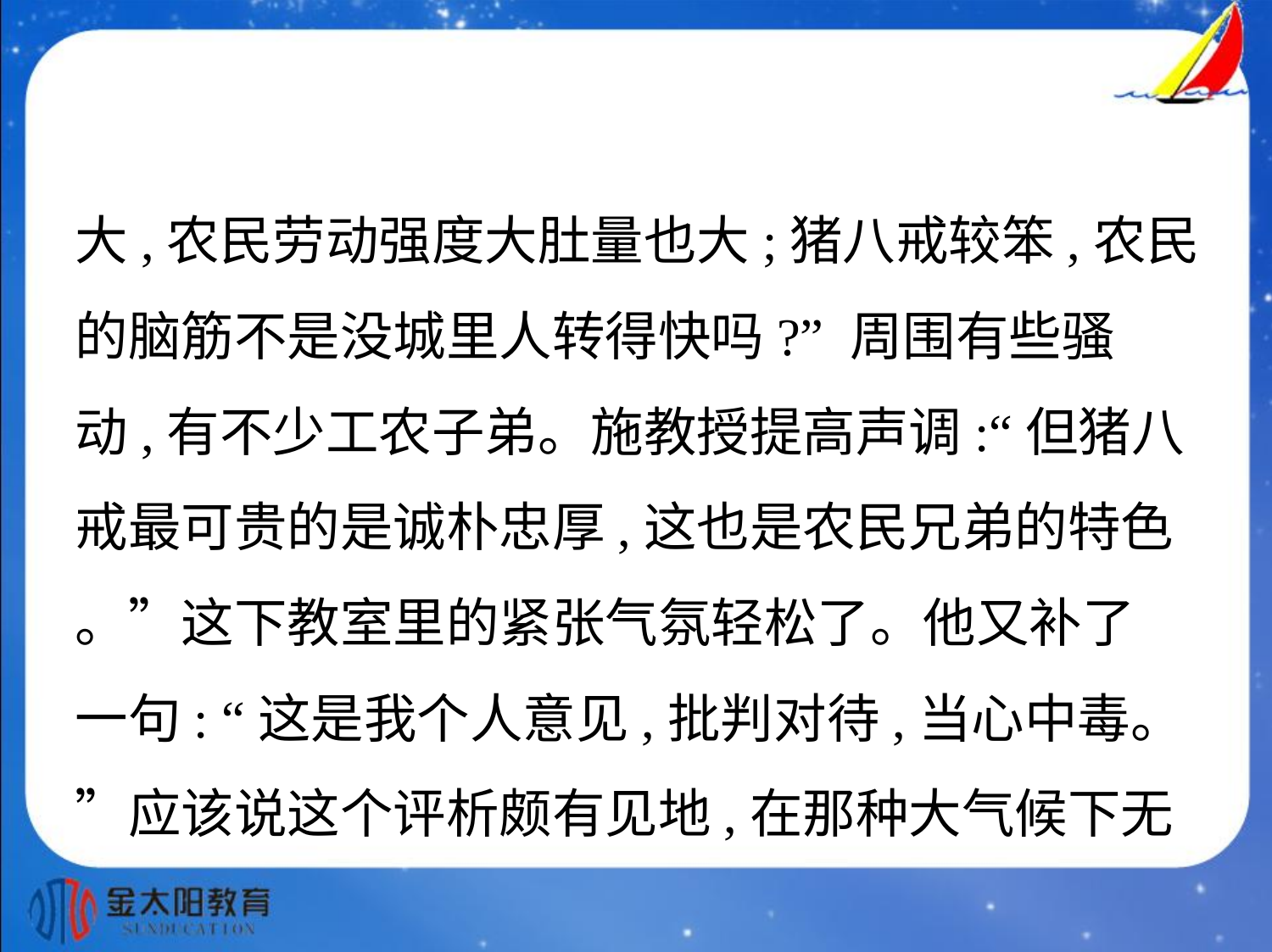

大,农民劳动强度大肚量也大;猪八戒较笨,农民
的脑筋不是没城里人转得快吗?” 周围有些骚
动,有不少工农子弟。施教授提高声调:“但猪八
戒最可贵的是诚朴忠厚,这也是农民兄弟的特色
。”这下教室里的紧张气氛轻松了。他又补了
一句: “这是我个人意见,批判对待,当心中毒。
”应该说这个评析颇有见地,在那种大气候下无